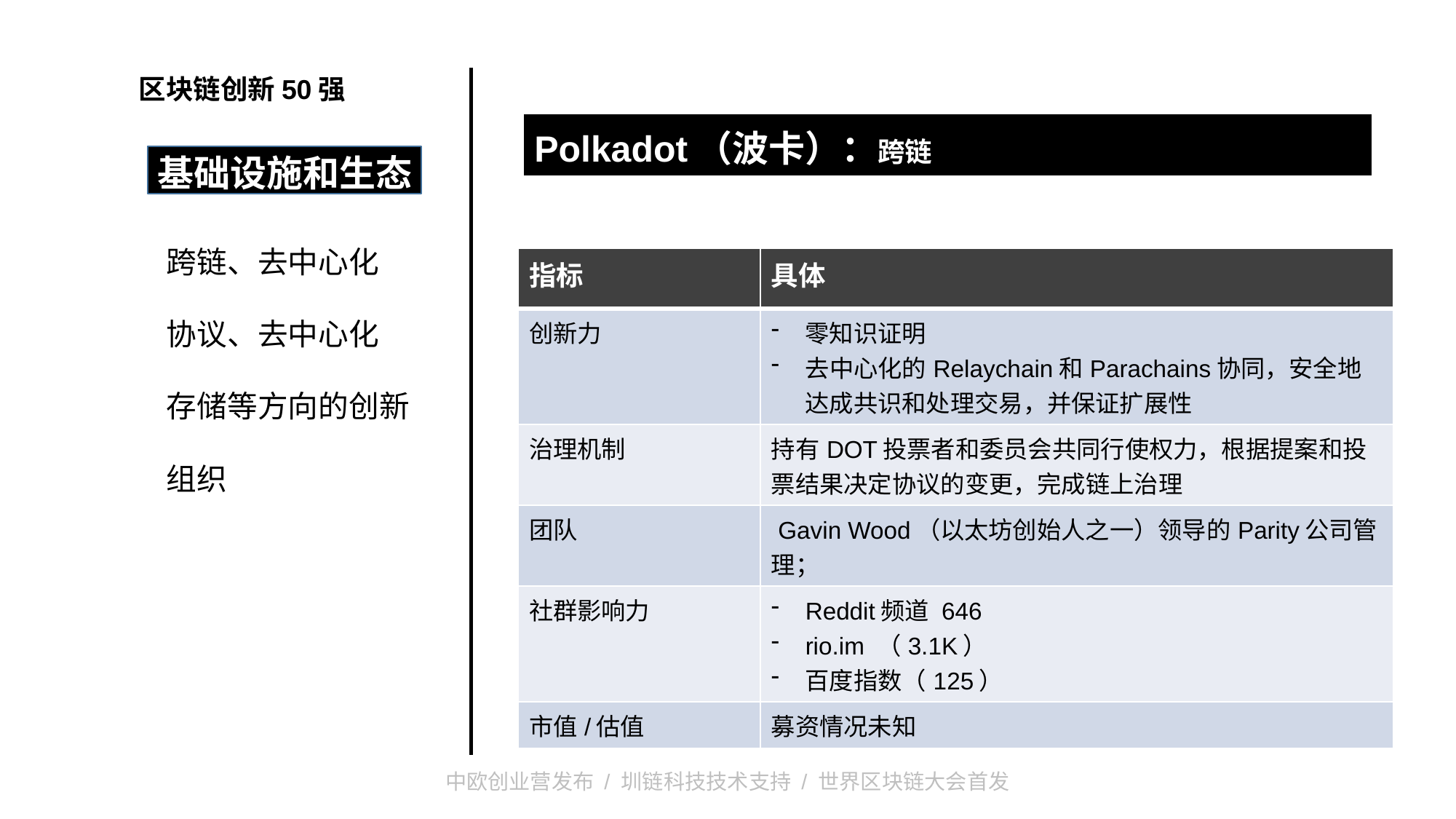

区块链创新50强
| Polkadot（波卡）：跨链 |
| --- |
|  |
基础设施和生态
跨链、去中心化
协议、去中心化
存储等方向的创新
组织
| 指标 | 具体 |
| --- | --- |
| 创新力 | 零知识证明 去中心化的Relaychain和Parachains协同，安全地达成共识和处理交易，并保证扩展性 |
| 治理机制 | 持有DOT投票者和委员会共同行使权力，根据提案和投票结果决定协议的变更，完成链上治理 |
| 团队 | Gavin Wood（以太坊创始人之一）领导的Parity公司管理； |
| 社群影响力 | Reddit频道 646 rio.im （3.1K） 百度指数（125） |
| 市值/估值 | 募资情况未知 |
20
中欧创业营发布 / 圳链科技技术支持 / 世界区块链大会首发